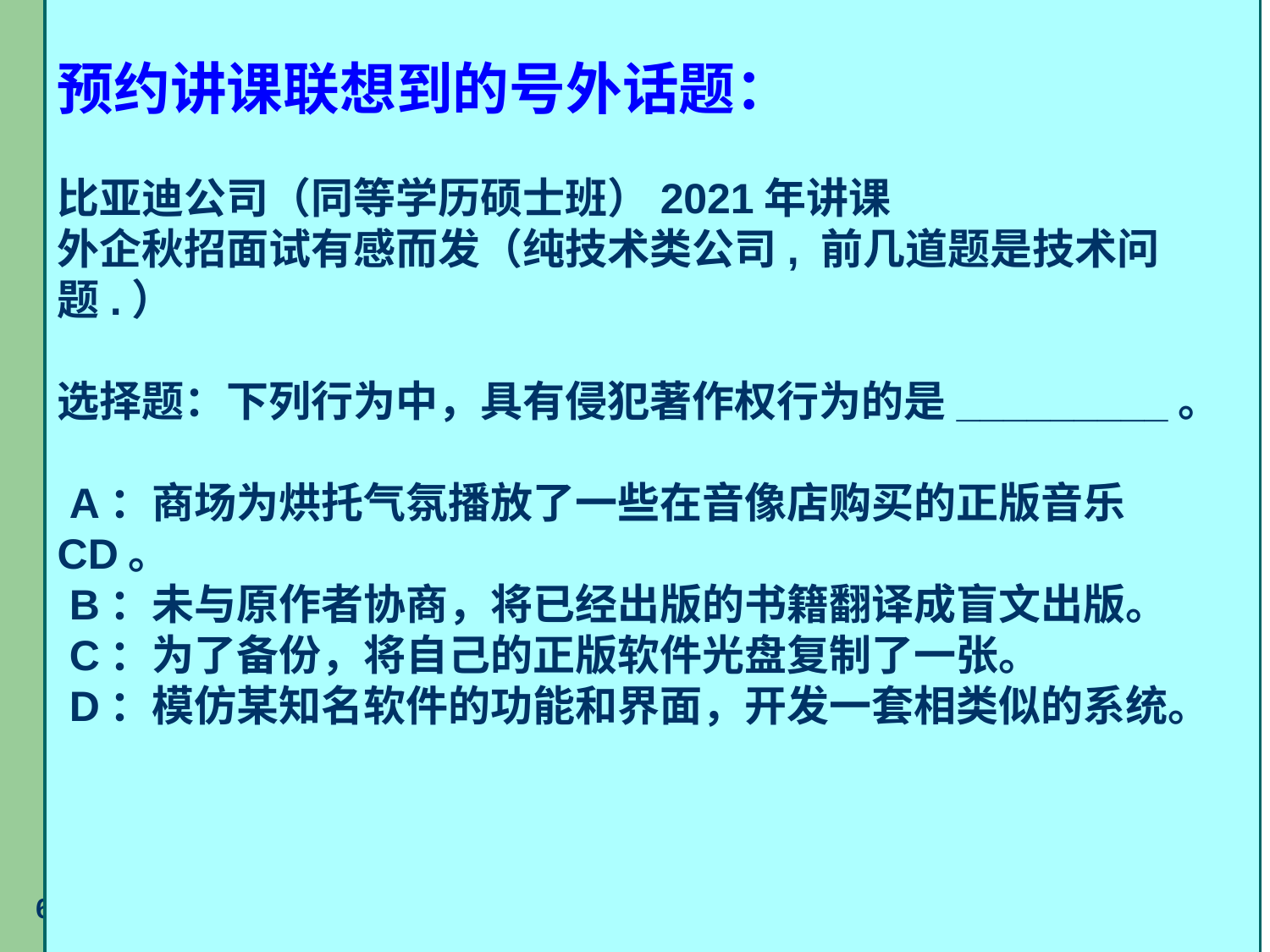

预约讲课联想到的号外话题：

比亚迪公司（同等学历硕士班）2021年讲课
外企秋招面试有感而发（纯技术类公司, 前几道题是技术问题.）

选择题：下列行为中，具有侵犯著作权行为的是_________。

 A：商场为烘托气氛播放了一些在音像店购买的正版音乐CD。
 B：未与原作者协商，将已经出版的书籍翻译成盲文出版。
 C：为了备份，将自己的正版软件光盘复制了一张。
 D：模仿某知名软件的功能和界面，开发一套相类似的系统。

#

67